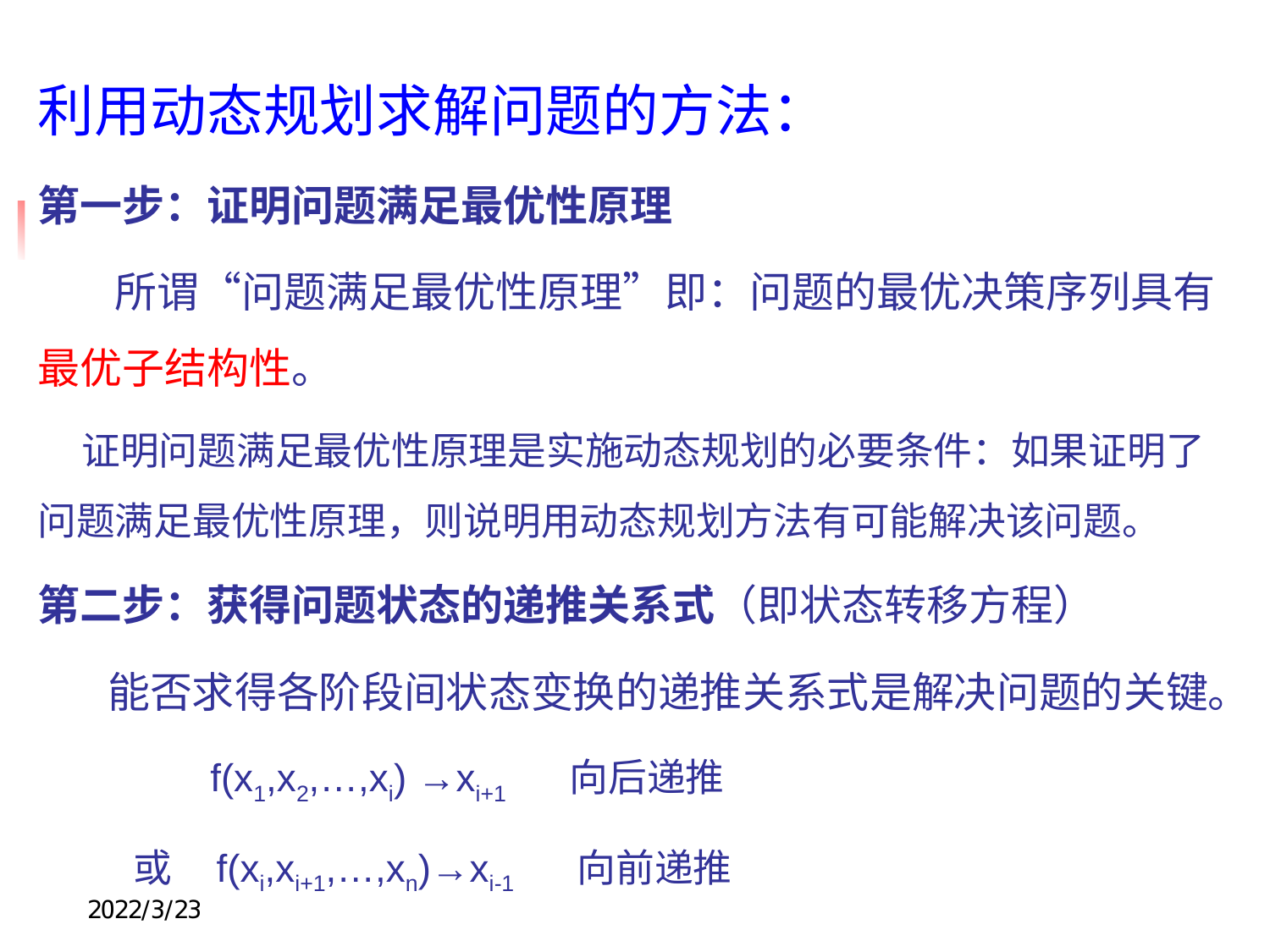

利用动态规划求解问题的方法：
第一步：证明问题满足最优性原理
       所谓“问题满足最优性原理”即：问题的最优决策序列具有最优子结构性。
    证明问题满足最优性原理是实施动态规划的必要条件：如果证明了问题满足最优性原理，则说明用动态规划方法有可能解决该问题。
第二步：获得问题状态的递推关系式（即状态转移方程）
       能否求得各阶段间状态变换的递推关系式是解决问题的关键。
                f(x1,x2,…,xi) →xi+1     向后递推
          或    f(xi,xi+1,…,xn)→xi-1     向前递推

2022/3/23